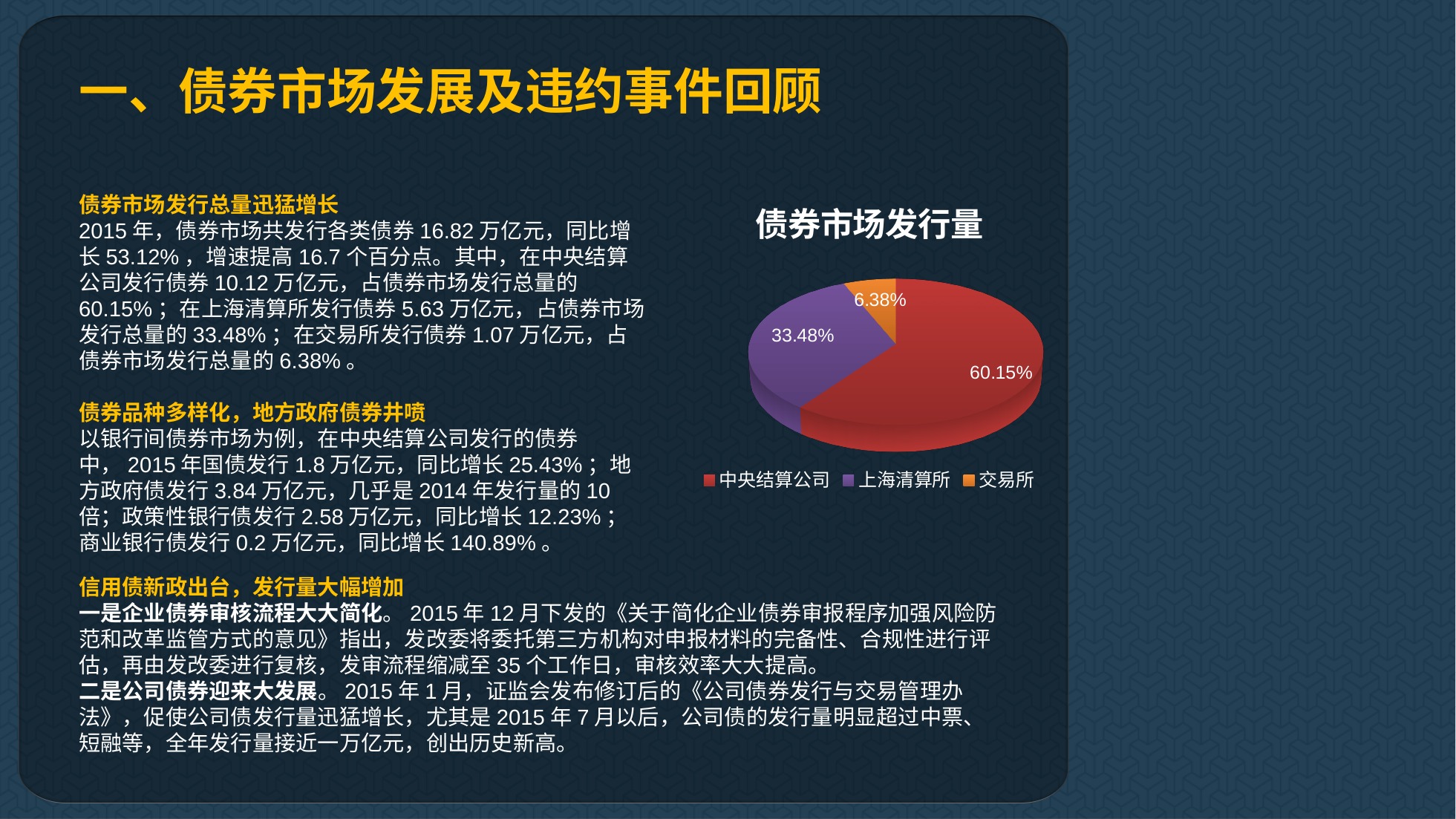

一、债券市场发展及违约事件回顾
债券市场发行总量迅猛增长
2015年，债券市场共发行各类债券16.82万亿元，同比增长53.12%，增速提高16.7个百分点。其中，在中央结算公司发行债券10.12万亿元，占债券市场发行总量的60.15%；在上海清算所发行债券5.63万亿元，占债券市场发行总量的33.48%；在交易所发行债券1.07万亿元，占债券市场发行总量的6.38%。

债券品种多样化，地方政府债券井喷
以银行间债券市场为例，在中央结算公司发行的债券中，2015年国债发行1.8万亿元，同比增长25.43%；地方政府债发行3.84万亿元，几乎是2014年发行量的10倍；政策性银行债发行2.58万亿元，同比增长12.23%；商业银行债发行0.2万亿元，同比增长140.89%。

[unsupported chart]

信用债新政出台，发行量大幅增加
一是企业债券审核流程大大简化。2015年12月下发的《关于简化企业债券审报程序加强风险防范和改革监管方式的意见》指出，发改委将委托第三方机构对申报材料的完备性、合规性进行评估，再由发改委进行复核，发审流程缩减至35个工作日，审核效率大大提高。
二是公司债券迎来大发展。2015年1月，证监会发布修订后的《公司债券发行与交易管理办法》，促使公司债发行量迅猛增长，尤其是2015年7月以后，公司债的发行量明显超过中票、短融等，全年发行量接近一万亿元，创出历史新高。